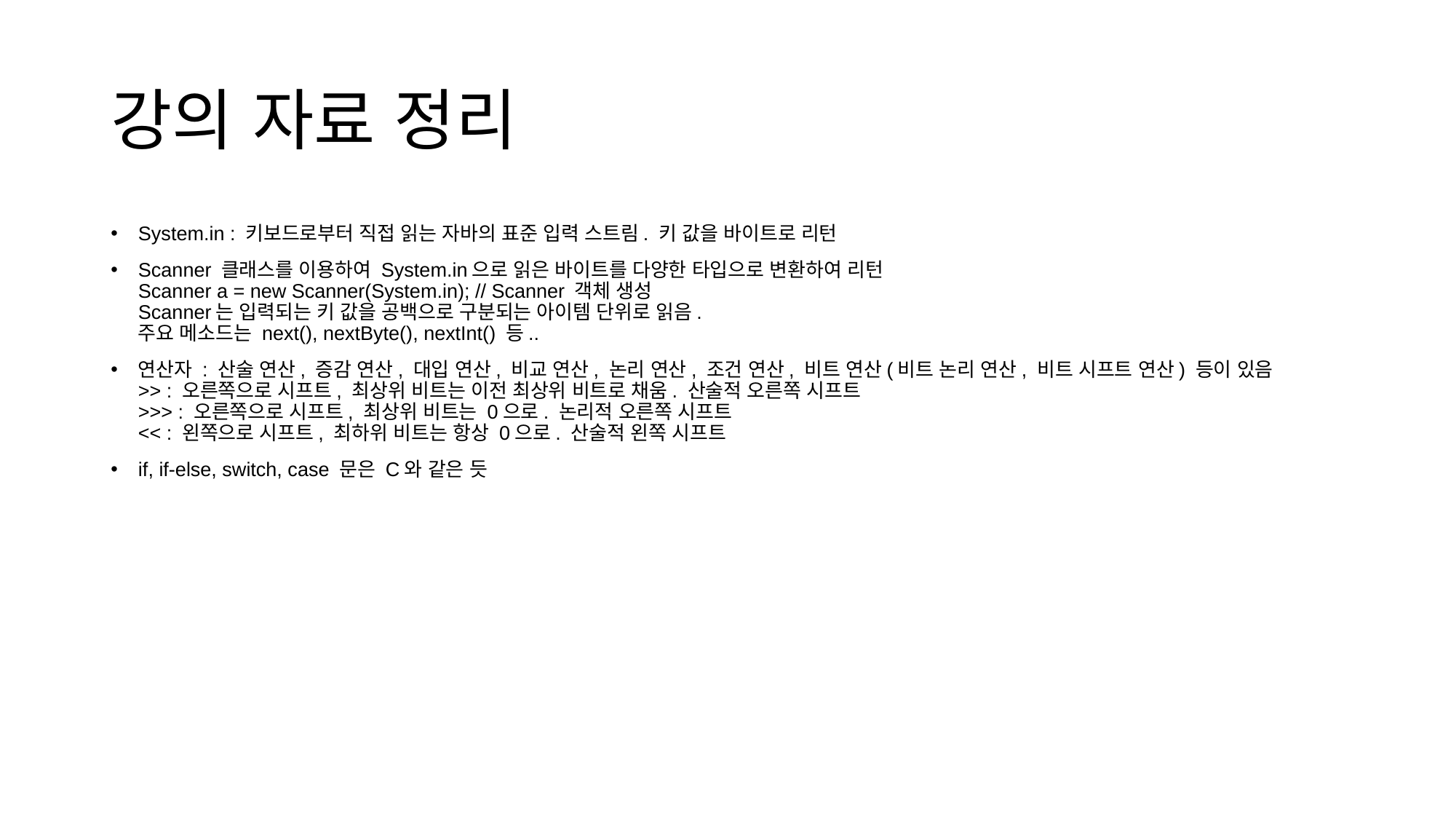

# 강의 자료 정리
System.in : 키보드로부터 직접 읽는 자바의 표준 입력 스트림. 키 값을 바이트로 리턴
Scanner 클래스를 이용하여 System.in으로 읽은 바이트를 다양한 타입으로 변환하여 리턴
Scanner a = new Scanner(System.in); // Scanner 객체 생성
Scanner는 입력되는 키 값을 공백으로 구분되는 아이템 단위로 읽음.
주요 메소드는 next(), nextByte(), nextInt() 등..
연산자 : 산술 연산, 증감 연산, 대입 연산, 비교 연산, 논리 연산, 조건 연산, 비트 연산(비트 논리 연산, 비트 시프트 연산) 등이 있음
>> : 오른쪽으로 시프트, 최상위 비트는 이전 최상위 비트로 채움. 산술적 오른쪽 시프트
>>> : 오른쪽으로 시프트, 최상위 비트는 0으로. 논리적 오른쪽 시프트
<< : 왼쪽으로 시프트, 최하위 비트는 항상 0으로. 산술적 왼쪽 시프트
if, if-else, switch, case 문은 C와 같은 듯